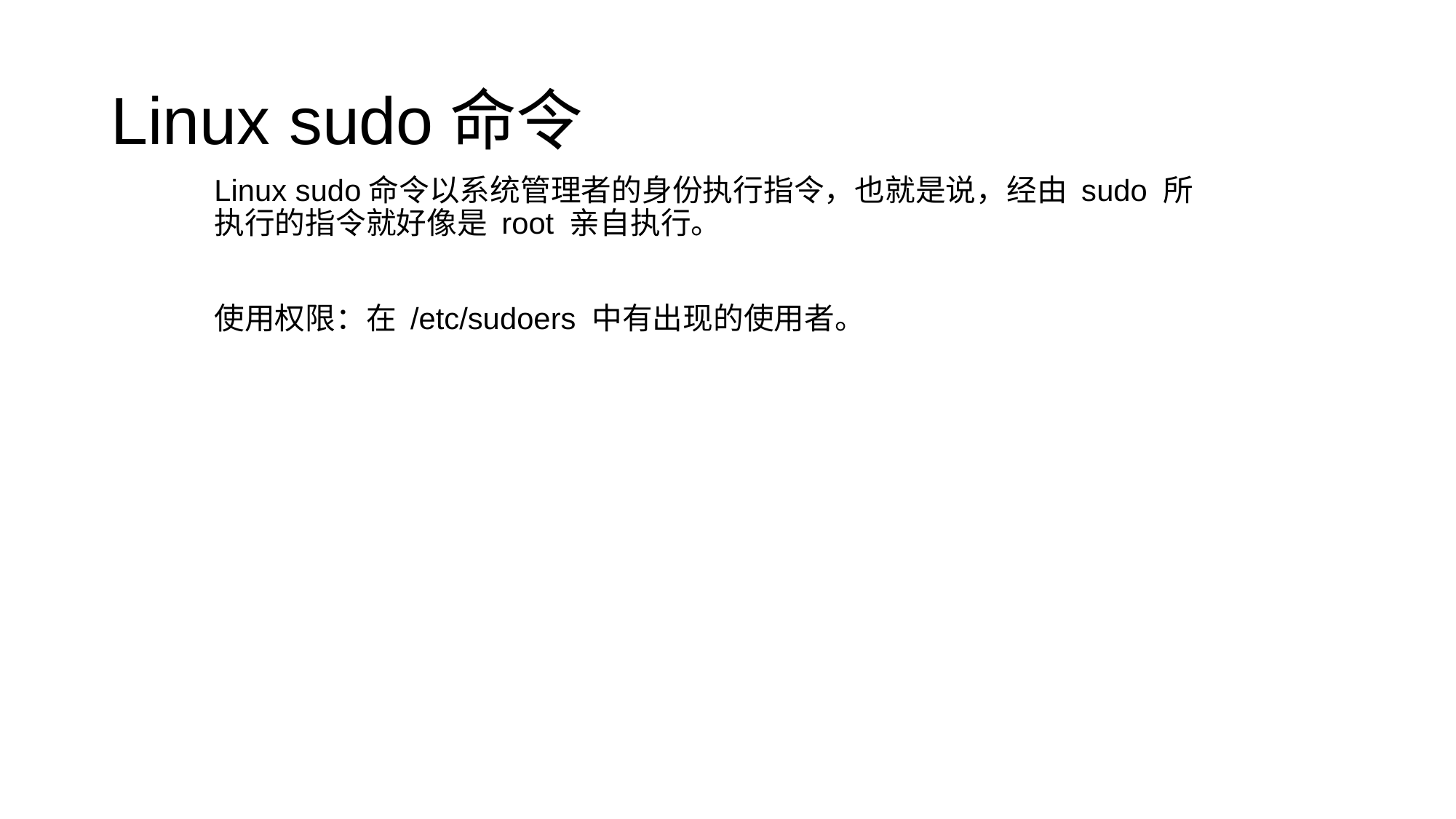

# Linux sudo命令
Linux sudo命令以系统管理者的身份执行指令，也就是说，经由 sudo 所执行的指令就好像是 root 亲自执行。

使用权限：在 /etc/sudoers 中有出现的使用者。